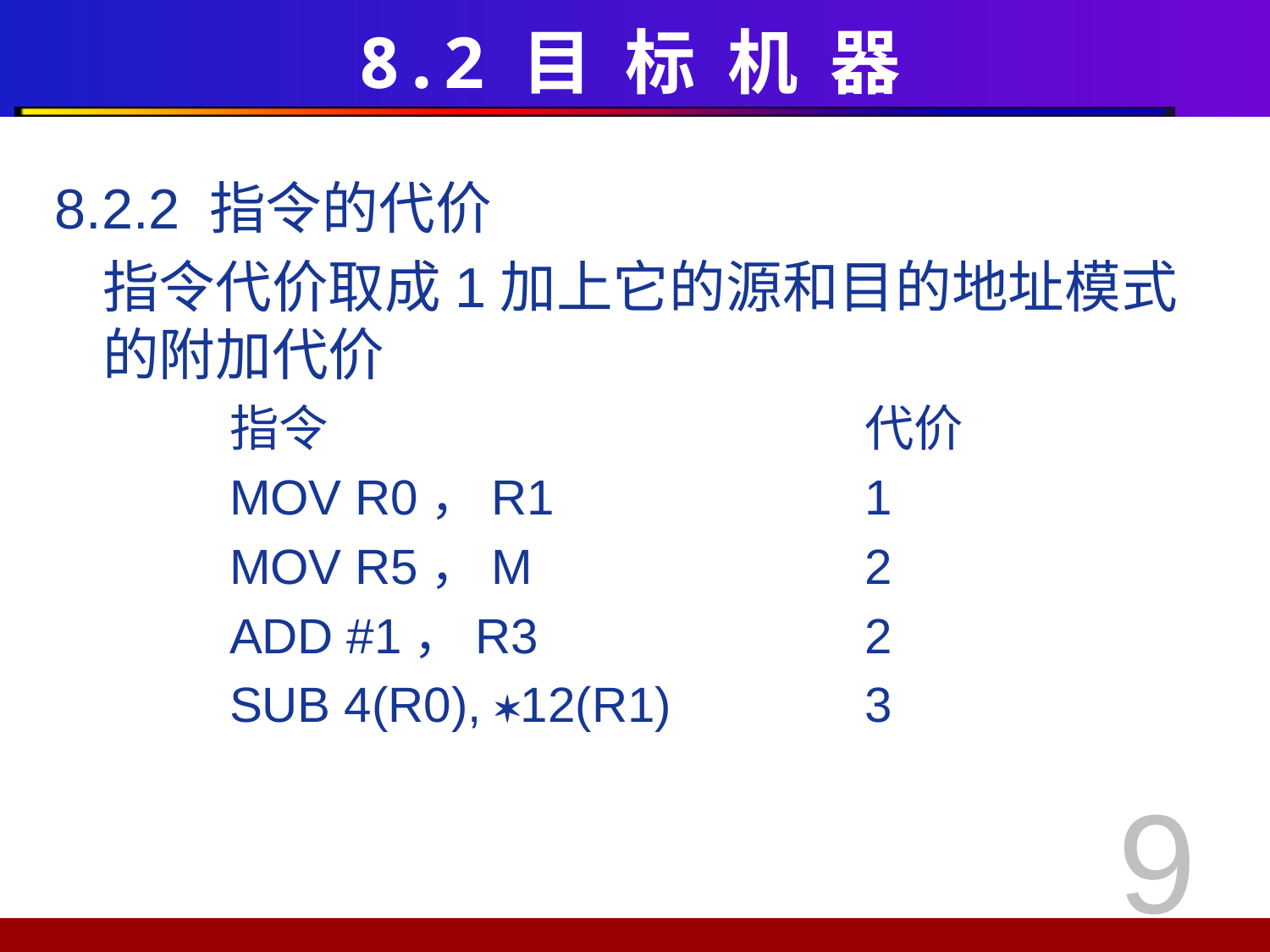

# 8.2 目  标  机  器
8.2.2 指令的代价
	指令代价取成1加上它的源和目的地址模式的附加代价
		指令					代价
		MOV R0，R1			1
		MOV R5，M 			2
		ADD #1，R3			2
		SUB 4(R0), ∗12(R1) 		3
9